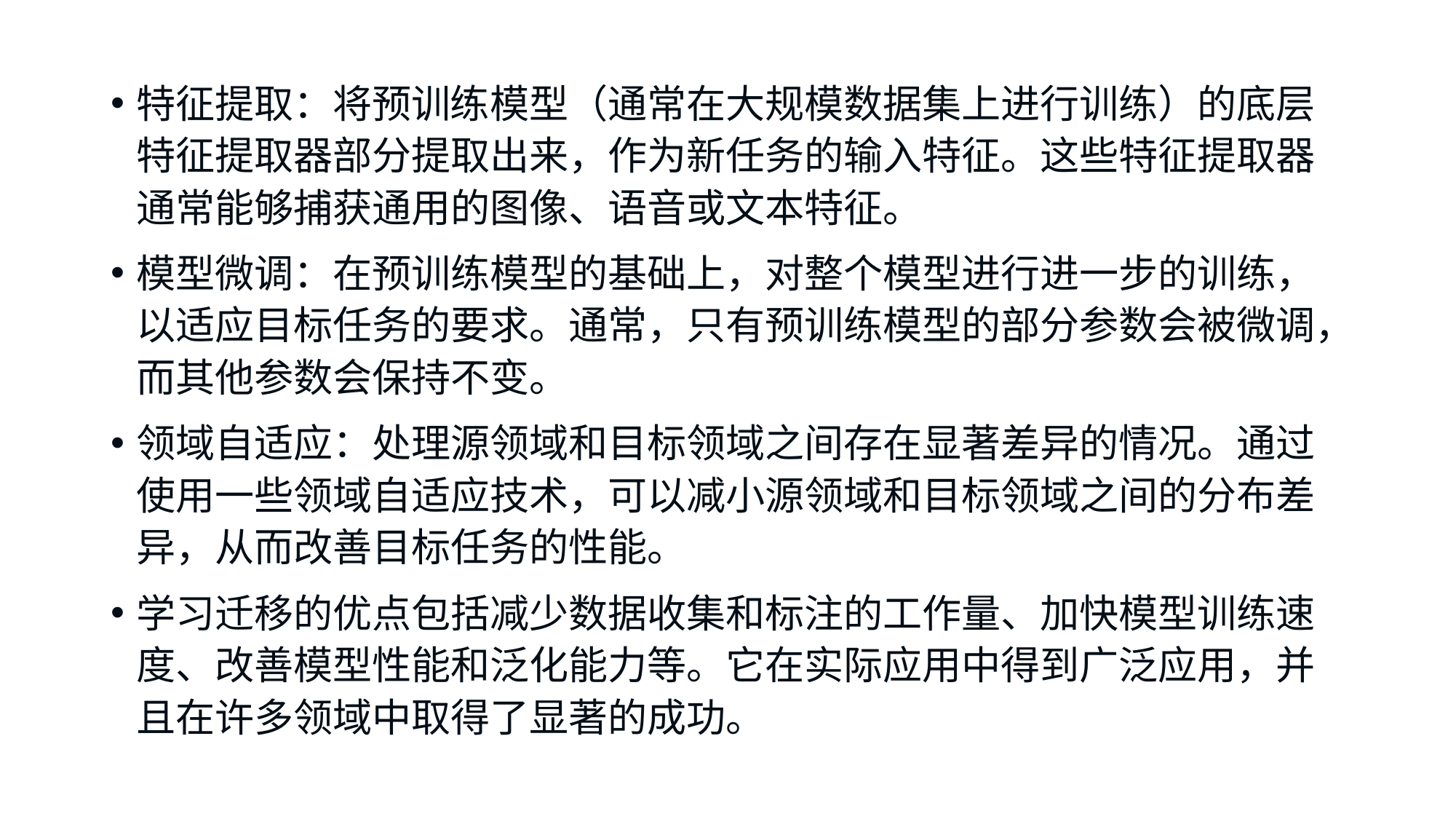

特征提取：将预训练模型（通常在大规模数据集上进行训练）的底层特征提取器部分提取出来，作为新任务的输入特征。这些特征提取器通常能够捕获通用的图像、语音或文本特征。
模型微调：在预训练模型的基础上，对整个模型进行进一步的训练，以适应目标任务的要求。通常，只有预训练模型的部分参数会被微调，而其他参数会保持不变。
领域自适应：处理源领域和目标领域之间存在显著差异的情况。通过使用一些领域自适应技术，可以减小源领域和目标领域之间的分布差异，从而改善目标任务的性能。
学习迁移的优点包括减少数据收集和标注的工作量、加快模型训练速度、改善模型性能和泛化能力等。它在实际应用中得到广泛应用，并且在许多领域中取得了显著的成功。